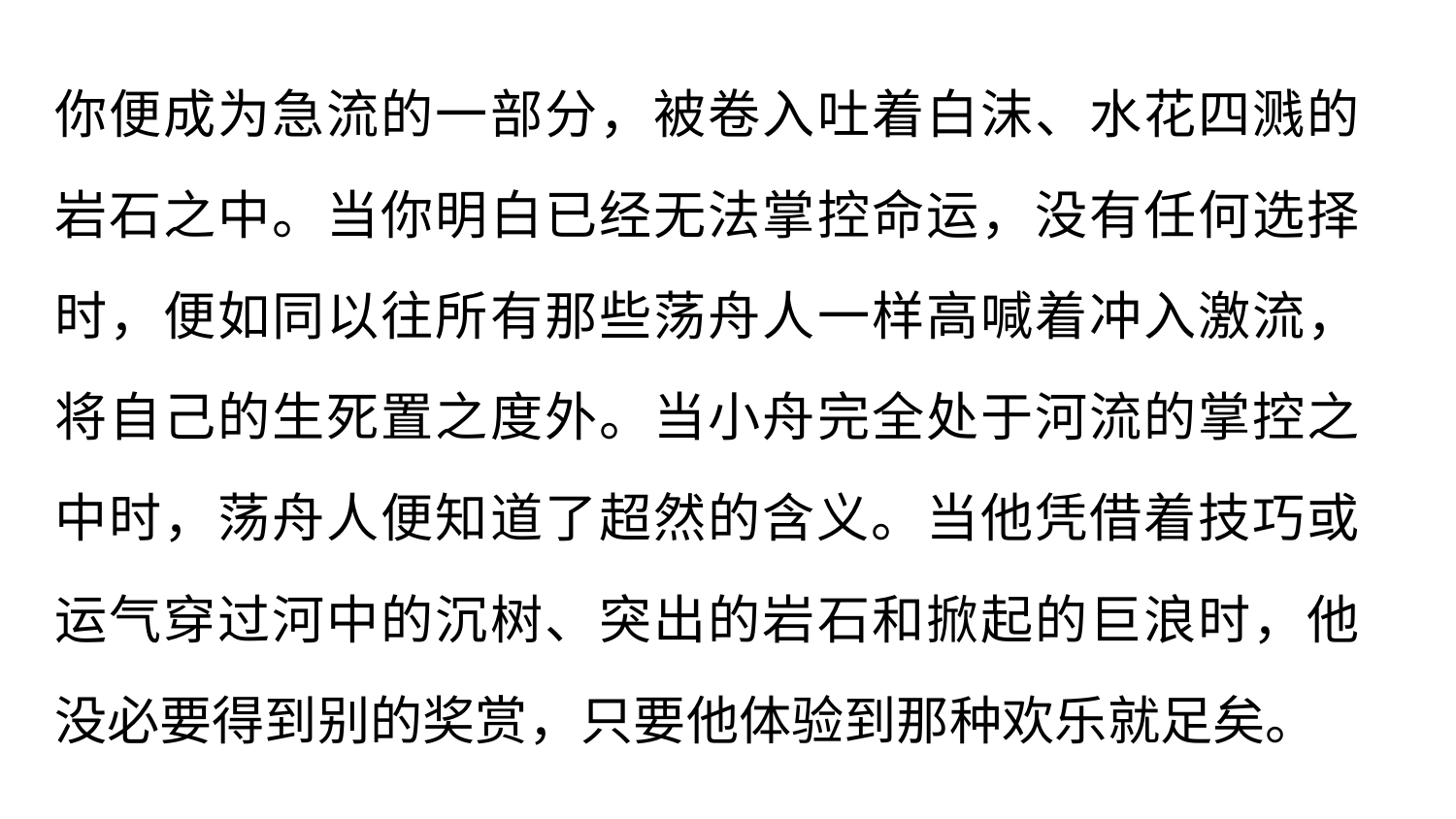

你便成为急流的一部分，被卷入吐着白沫、水花四溅的岩石之中。当你明白已经无法掌控命运，没有任何选择时，便如同以往所有那些荡舟人一样高喊着冲入激流，将自己的生死置之度外。当小舟完全处于河流的掌控之中时，荡舟人便知道了超然的含义。当他凭借着技巧或运气穿过河中的沉树、突出的岩石和掀起的巨浪时，他没必要得到别的奖赏，只要他体验到那种欢乐就足矣。